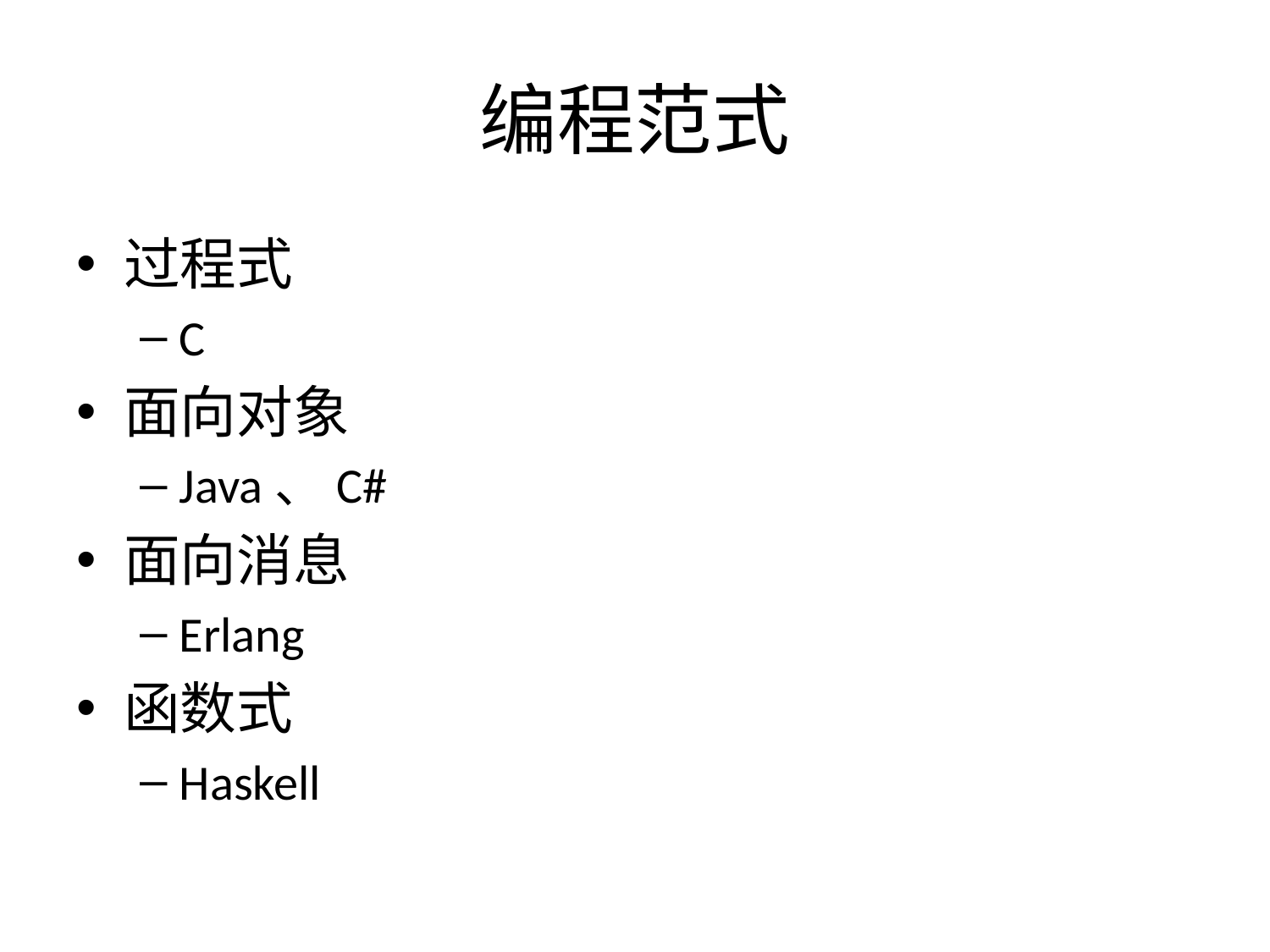

# 编程范式
过程式
C
面向对象
Java、C#
面向消息
Erlang
函数式
Haskell